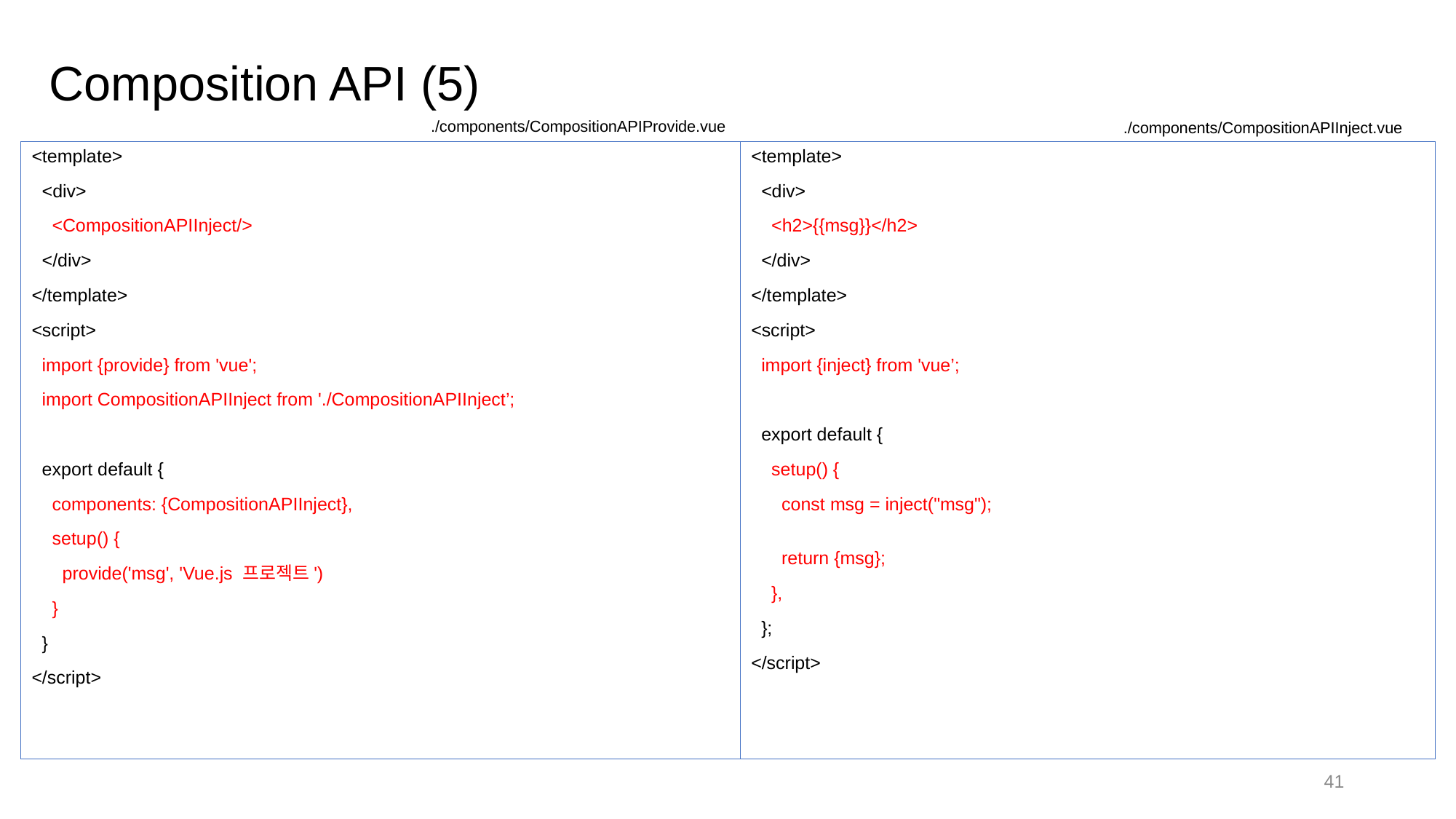

# Composition API (5)
./components/CompositionAPIProvide.vue
./components/CompositionAPIInject.vue
<template>
  <div>
    <CompositionAPIInject/>
  </div>
</template>
<script>
  import {provide} from 'vue';
  import CompositionAPIInject from './CompositionAPIInject’;

  export default {
    components: {CompositionAPIInject},
    setup() {
      provide('msg', 'Vue.js 프로젝트')
    }
  }
</script>
<template>
  <div>
    <h2>{{msg}}</h2>
  </div>
</template>
<script>
  import {inject} from 'vue’;

  export default {
    setup() {
      const msg = inject("msg");
      return {msg};
    },
  };
</script>
41